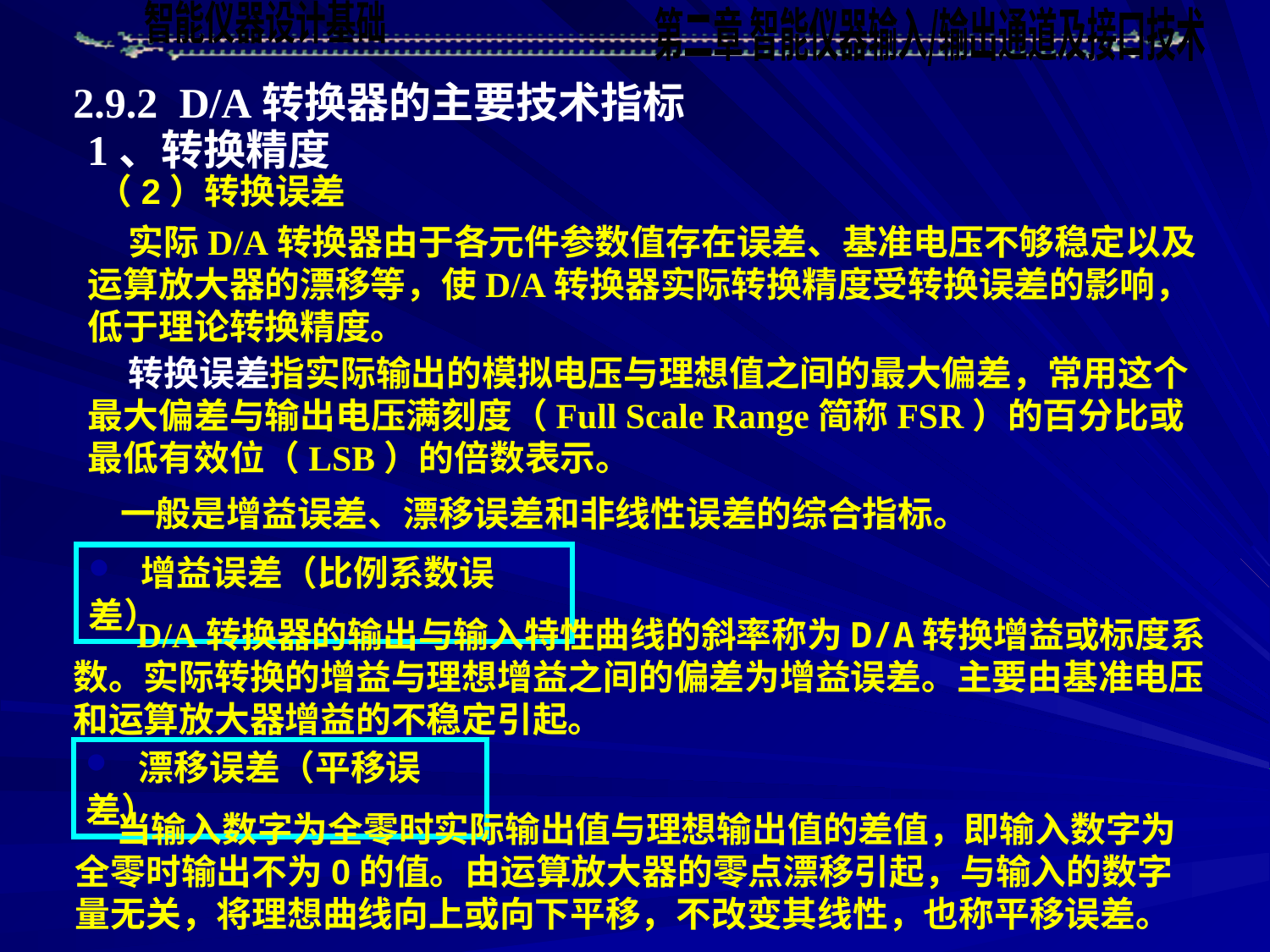

2.9.2  D/A转换器的主要技术指标
1、转换精度
（2）转换误差
    实际D/A转换器由于各元件参数值存在误差、基准电压不够稳定以及运算放大器的漂移等，使D/A转换器实际转换精度受转换误差的影响，低于理论转换精度。
    转换误差指实际输出的模拟电压与理想值之间的最大偏差，常用这个最大偏差与输出电压满刻度（Full Scale Range简称FSR）的百分比或最低有效位（LSB）的倍数表示。
   一般是增益误差、漂移误差和非线性误差的综合指标。
  增益误差（比例系数误差）
   D/A转换器的输出与输入特性曲线的斜率称为D/A转换增益或标度系数。实际转换的增益与理想增益之间的偏差为增益误差。主要由基准电压和运算放大器增益的不稳定引起。
  漂移误差（平移误差）
    当输入数字为全零时实际输出值与理想输出值的差值，即输入数字为全零时输出不为0的值。由运算放大器的零点漂移引起，与输入的数字量无关，将理想曲线向上或向下平移，不改变其线性，也称平移误差。